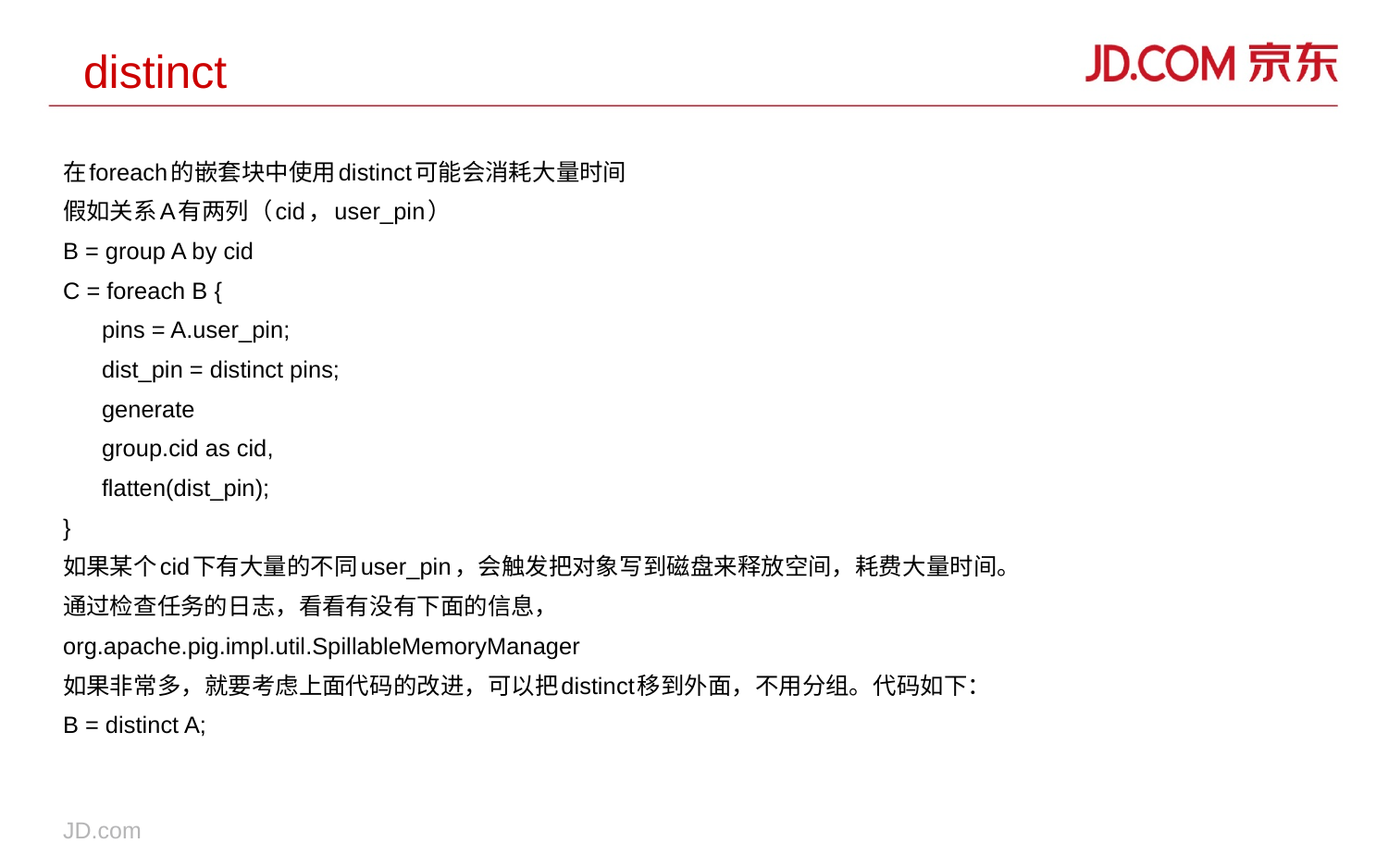

# distinct
在foreach的嵌套块中使用distinct可能会消耗大量时间
假如关系A有两列（cid，user_pin）
B = group A by cid
C = foreach B {
      pins = A.user_pin;
      dist_pin = distinct pins;
      generate
      group.cid as cid,
      flatten(dist_pin);
}
如果某个cid下有大量的不同user_pin，会触发把对象写到磁盘来释放空间，耗费大量时间。
通过检查任务的日志，看看有没有下面的信息，
org.apache.pig.impl.util.SpillableMemoryManager
如果非常多，就要考虑上面代码的改进，可以把distinct移到外面，不用分组。代码如下：
B = distinct A;